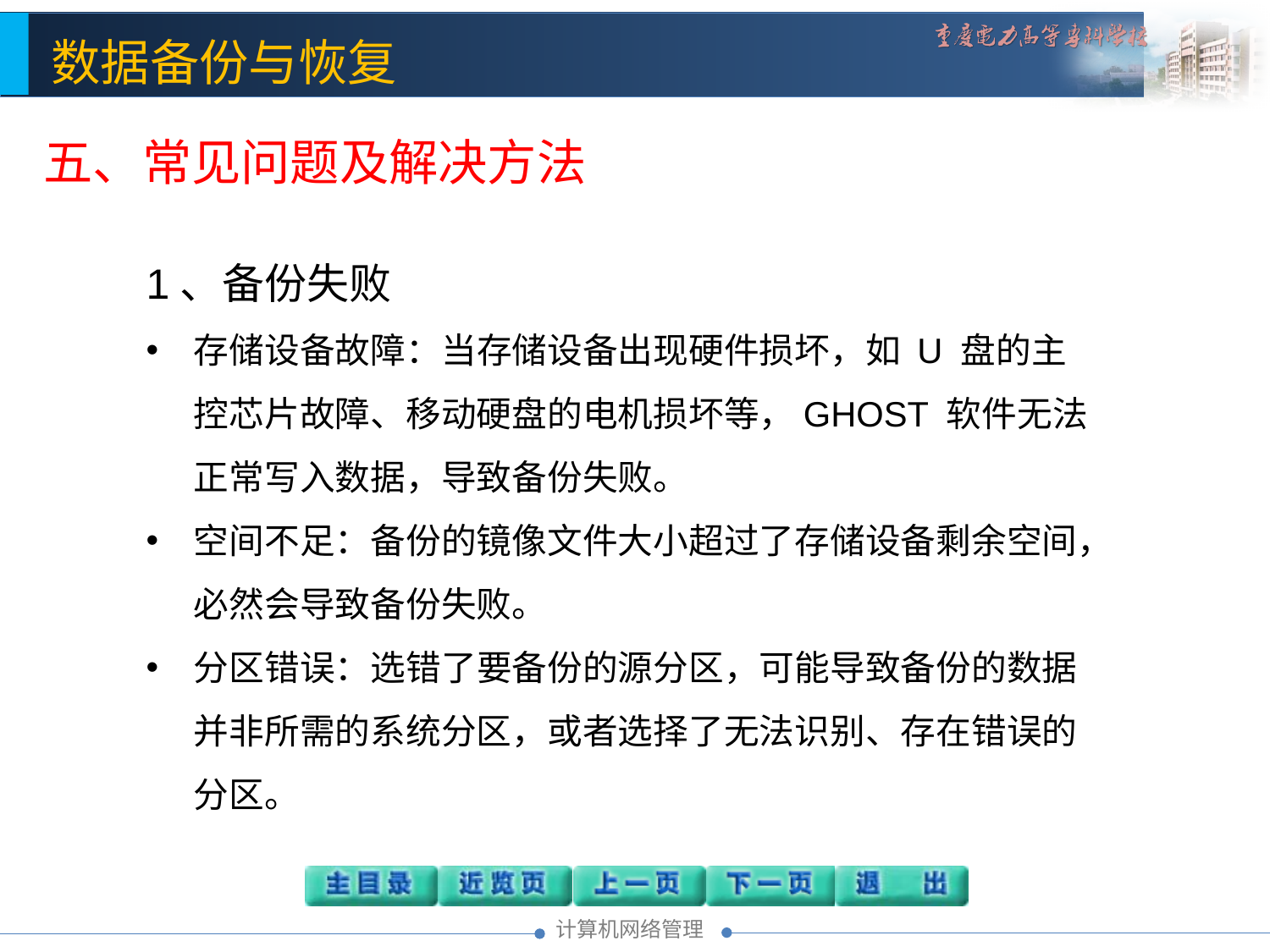

五、常见问题及解决方法
1、备份失败
存储设备故障：当存储设备出现硬件损坏，如 U 盘的主控芯片故障、移动硬盘的电机损坏等，GHOST 软件无法正常写入数据，导致备份失败。
空间不足：备份的镜像文件大小超过了存储设备剩余空间，必然会导致备份失败。
分区错误：选错了要备份的源分区，可能导致备份的数据并非所需的系统分区，或者选择了无法识别、存在错误的分区。